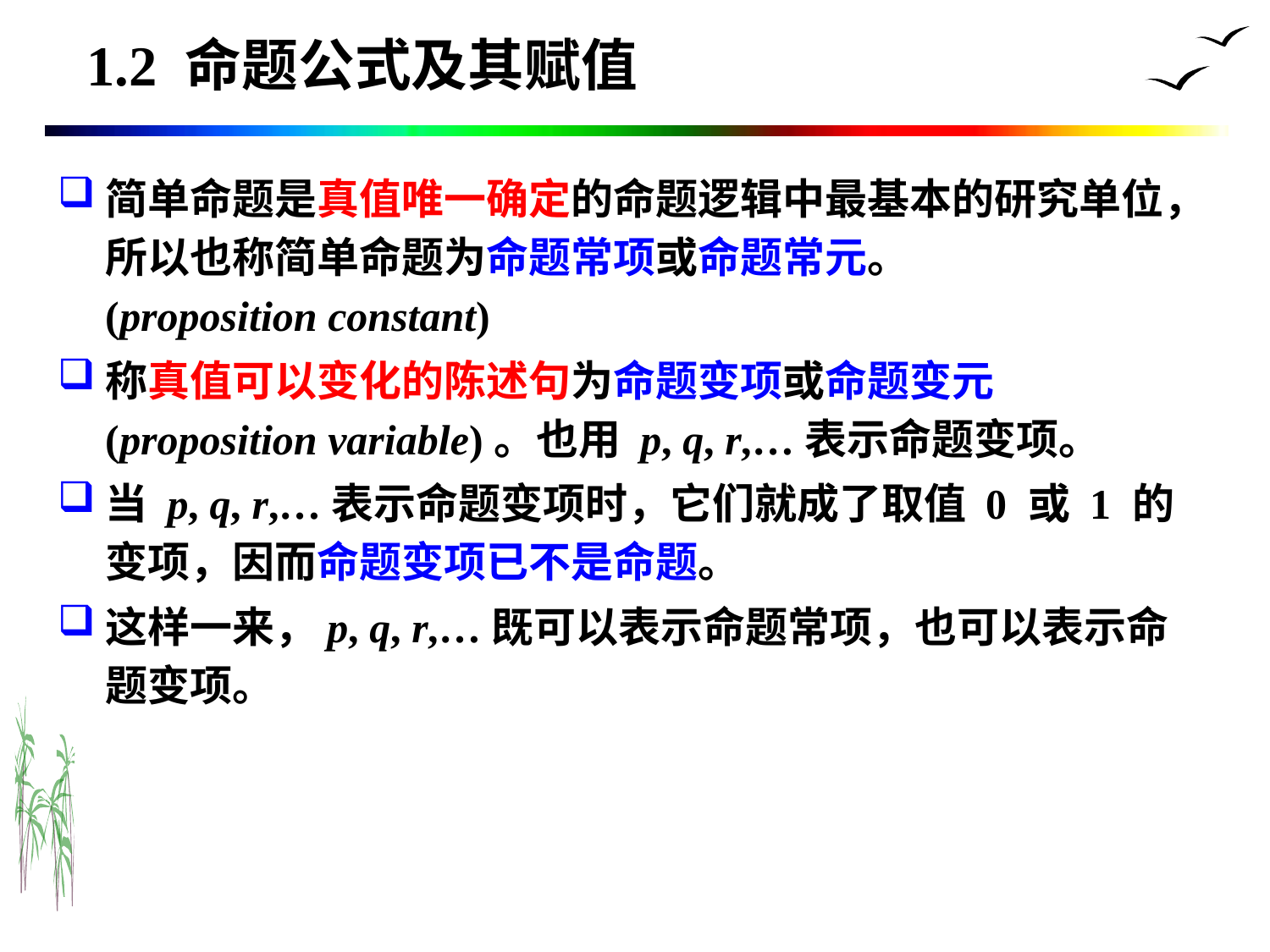

# 1.2 命题公式及其赋值
简单命题是真值唯一确定的命题逻辑中最基本的研究单位，所以也称简单命题为命题常项或命题常元。
(proposition constant)
称真值可以变化的陈述句为命题变项或命题变元 (proposition variable)。也用 p, q, r,…表示命题变项。
当 p, q, r,…表示命题变项时，它们就成了取值 0 或 1 的变项，因而命题变项已不是命题。
这样一来，p, q, r,…既可以表示命题常项，也可以表示命题变项。